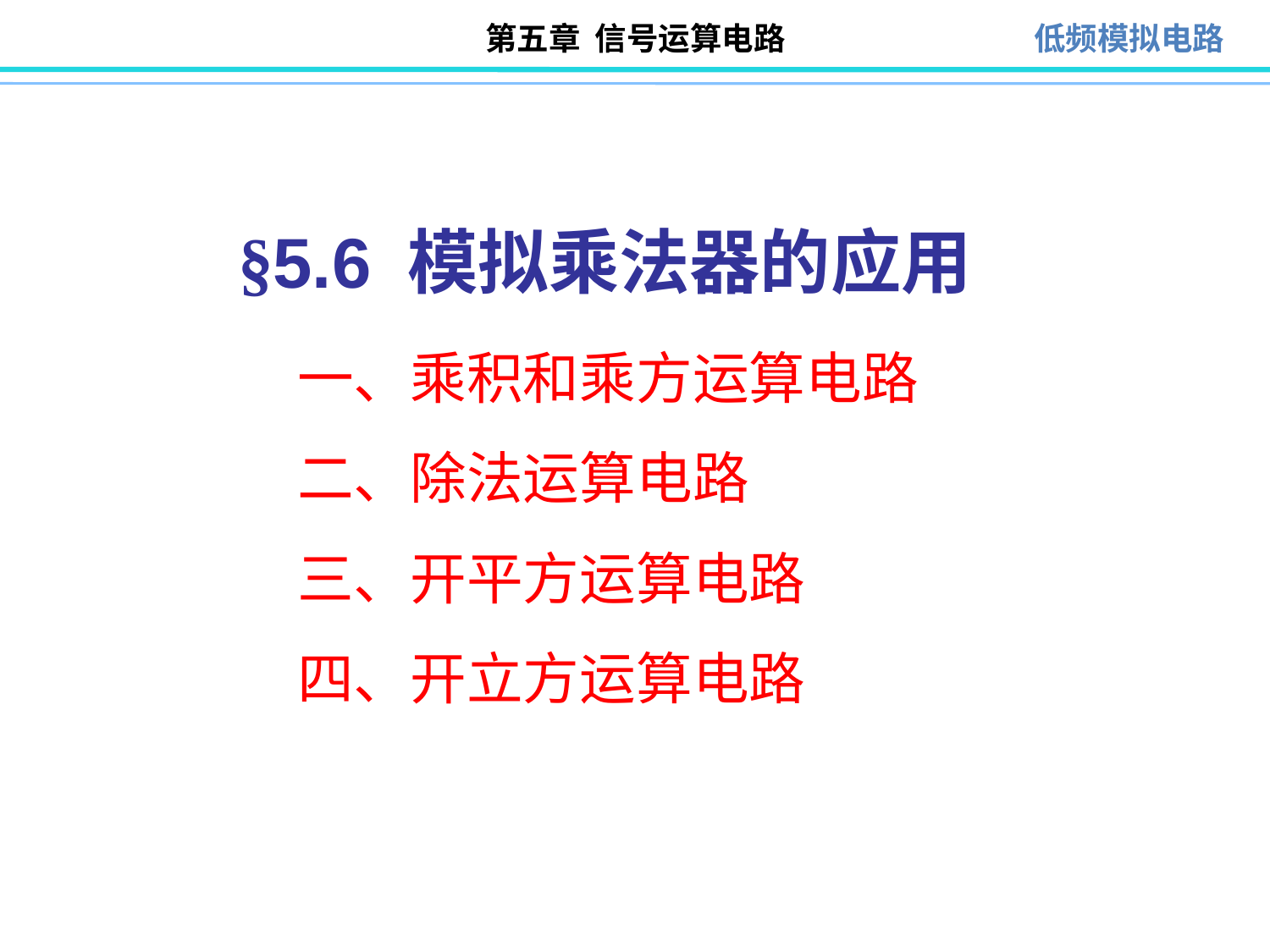

# §5.6 模拟乘法器的应用
一、乘积和乘方运算电路
二、除法运算电路
三、开平方运算电路
四、开立方运算电路